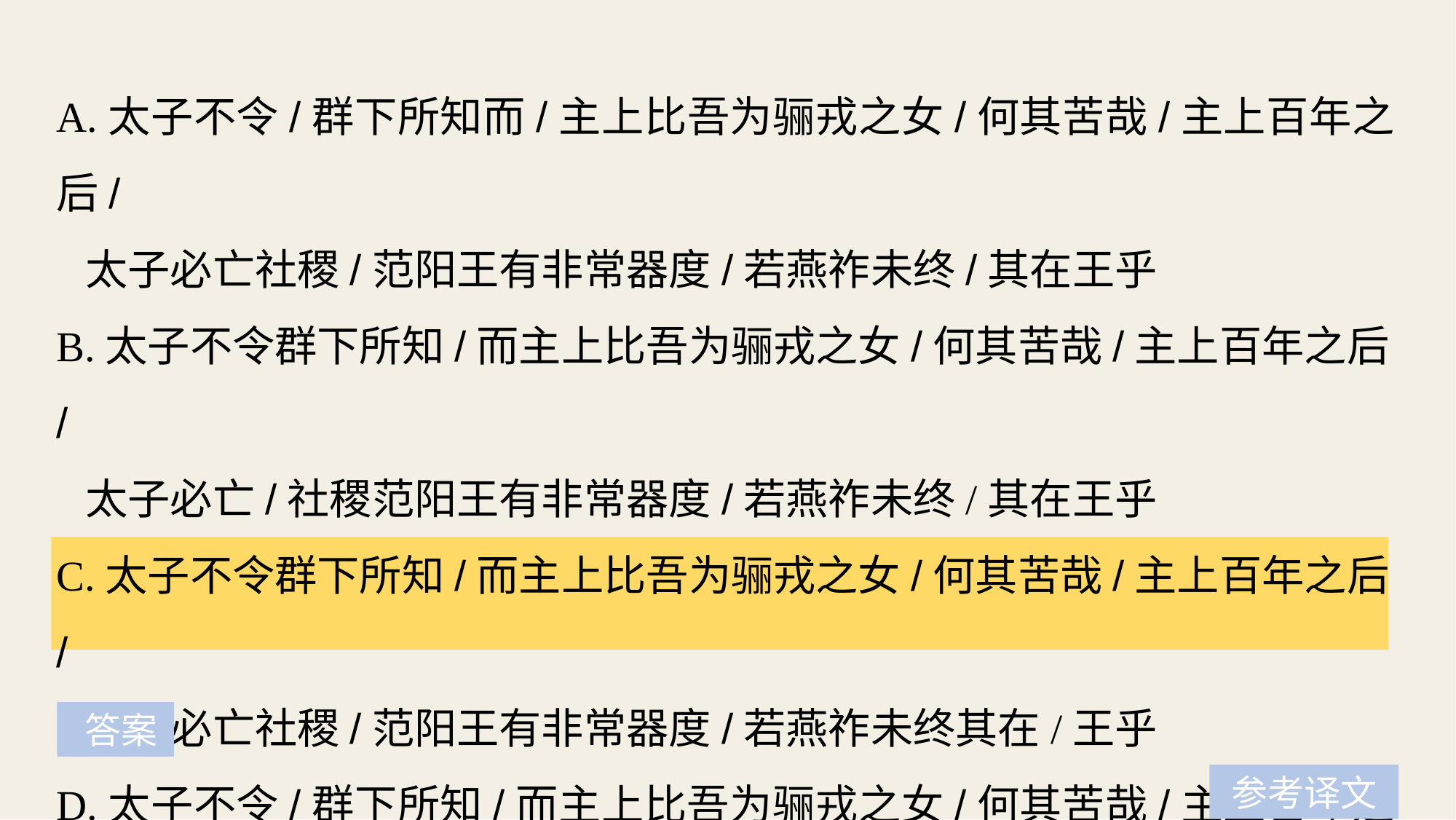

A.太子不令/群下所知而/主上比吾为骊戎之女/何其苦哉/主上百年之后/
  太子必亡社稷/范阳王有非常器度/若燕祚未终/其在王乎
B.太子不令群下所知/而主上比吾为骊戎之女/何其苦哉/主上百年之后/
  太子必亡/社稷范阳王有非常器度/若燕祚未终/其在王乎
C.太子不令群下所知/而主上比吾为骊戎之女/何其苦哉/主上百年之后/
  太子必亡社稷/范阳王有非常器度/若燕祚未终其在/王乎
D.太子不令/群下所知/而主上比吾为骊戎之女/何其苦哉/主上百年之后/
  太子必亡社稷/范阳王有非常器度/若燕祚未终/其在王乎

 答案
参考译文